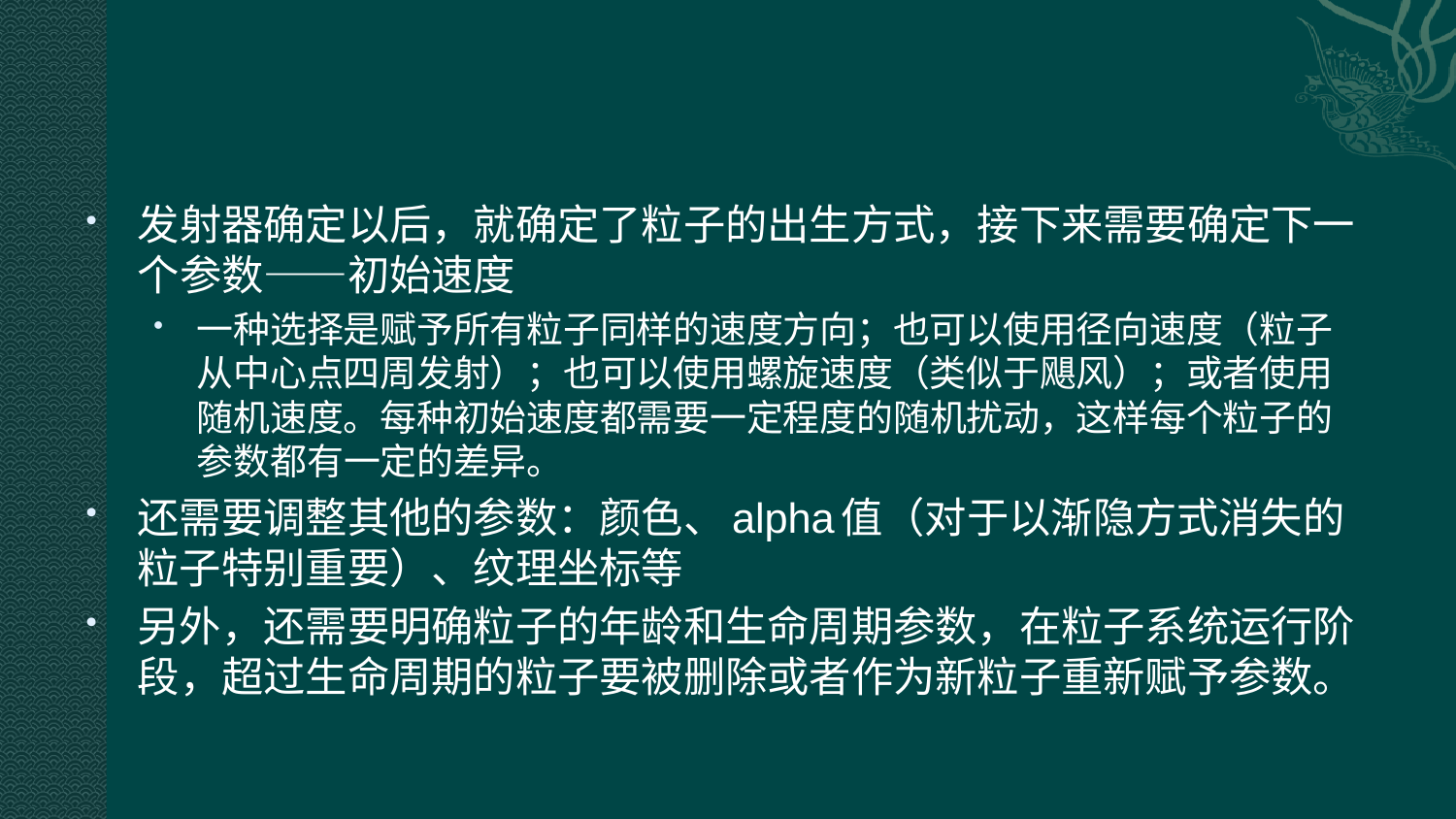

#
发射器确定以后，就确定了粒子的出生方式，接下来需要确定下一个参数——初始速度
一种选择是赋予所有粒子同样的速度方向；也可以使用径向速度（粒子从中心点四周发射）；也可以使用螺旋速度（类似于飓风）；或者使用随机速度。每种初始速度都需要一定程度的随机扰动，这样每个粒子的参数都有一定的差异。
还需要调整其他的参数：颜色、alpha值（对于以渐隐方式消失的粒子特别重要）、纹理坐标等
另外，还需要明确粒子的年龄和生命周期参数，在粒子系统运行阶段，超过生命周期的粒子要被删除或者作为新粒子重新赋予参数。